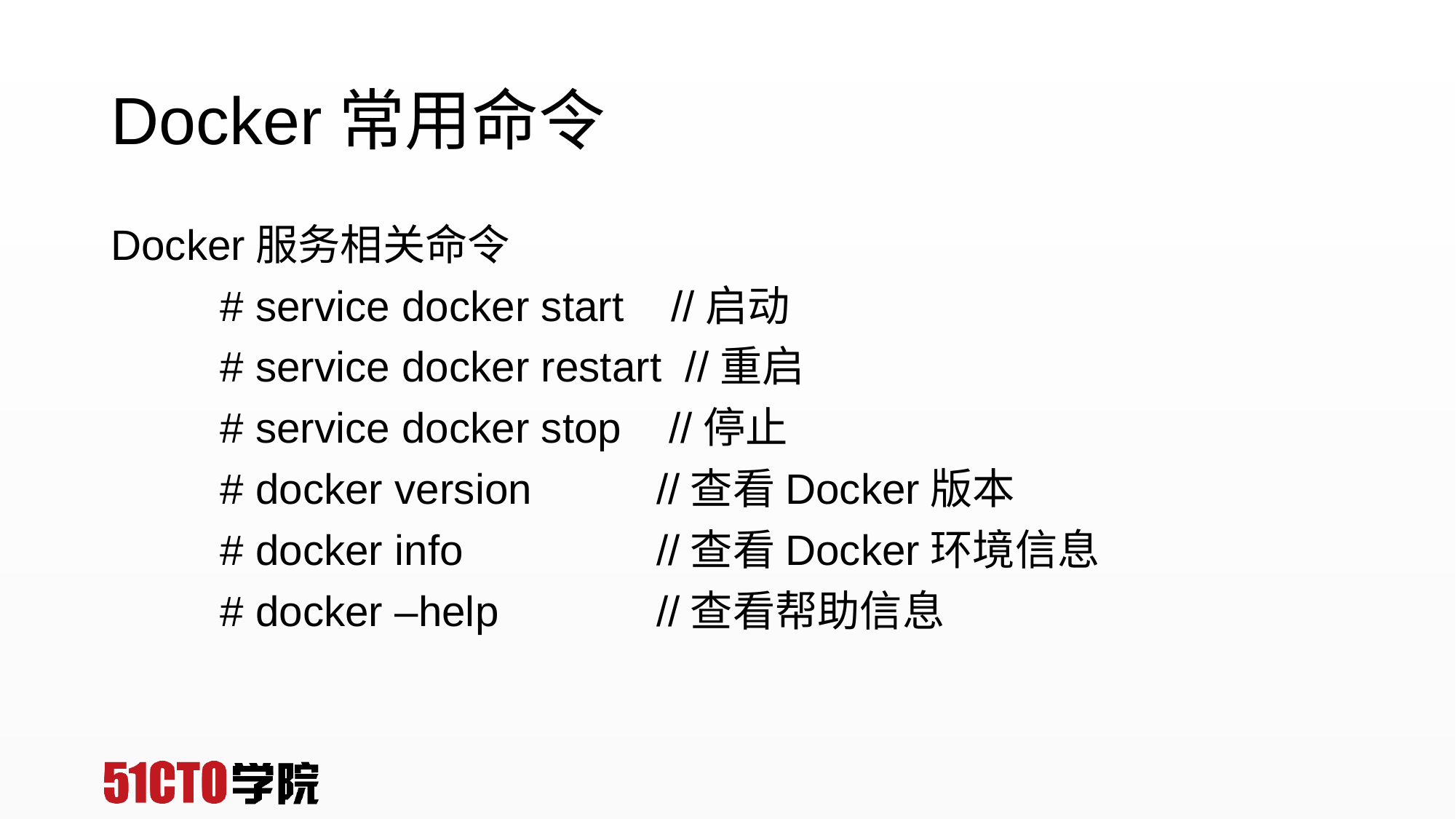

# Docker常用命令
Docker服务相关命令
	# service docker start    //启动
	# service docker restart  //重启
	# service docker stop    //停止
	# docker version		//查看Docker版本
	# docker info		//查看Docker环境信息
	# docker –help		//查看帮助信息